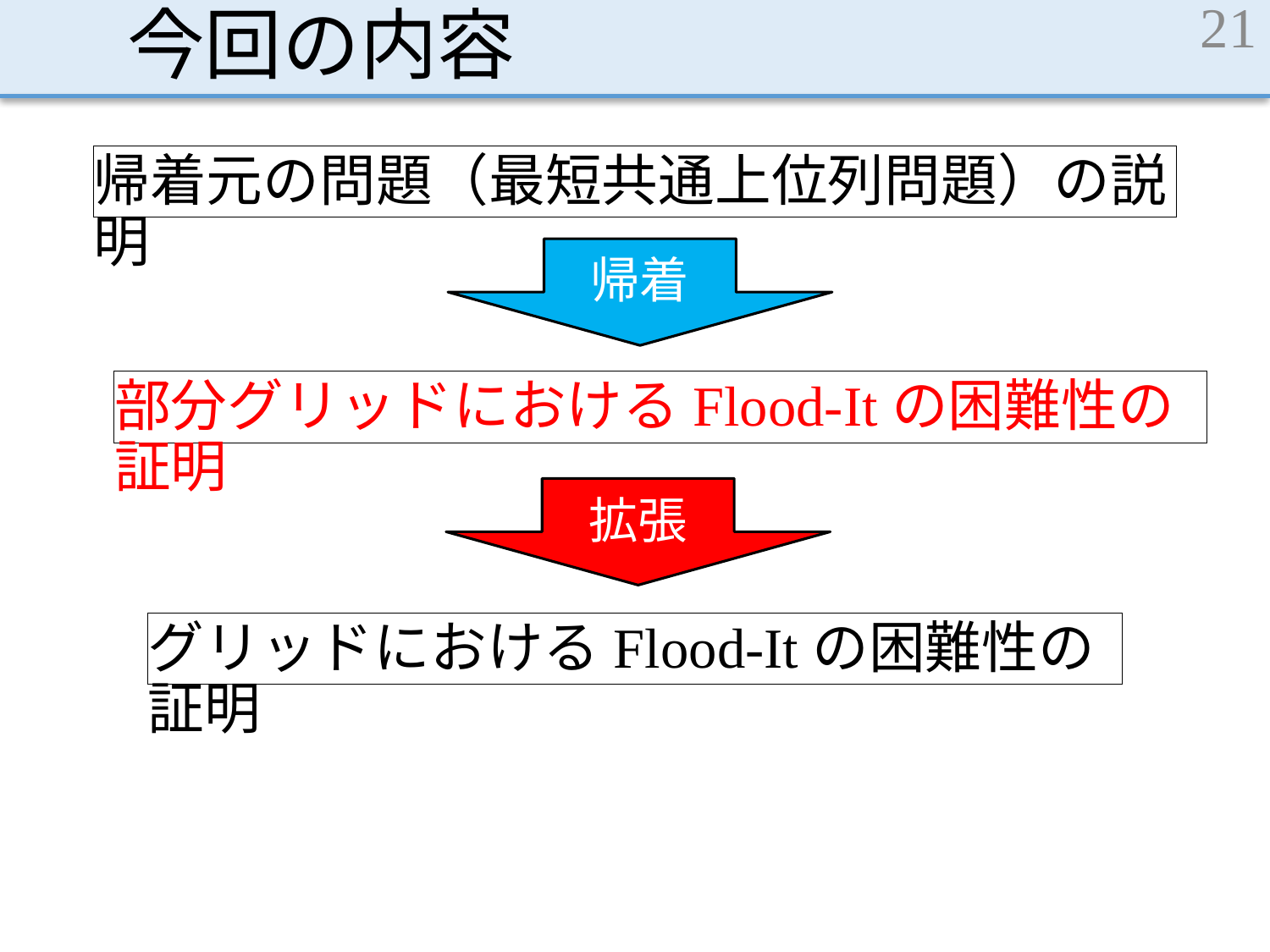

# 今回の内容
21
帰着元の問題（最短共通上位列問題）の説明
帰着
部分グリッドにおけるFlood-Itの困難性の証明
拡張
グリッドにおけるFlood-Itの困難性の証明